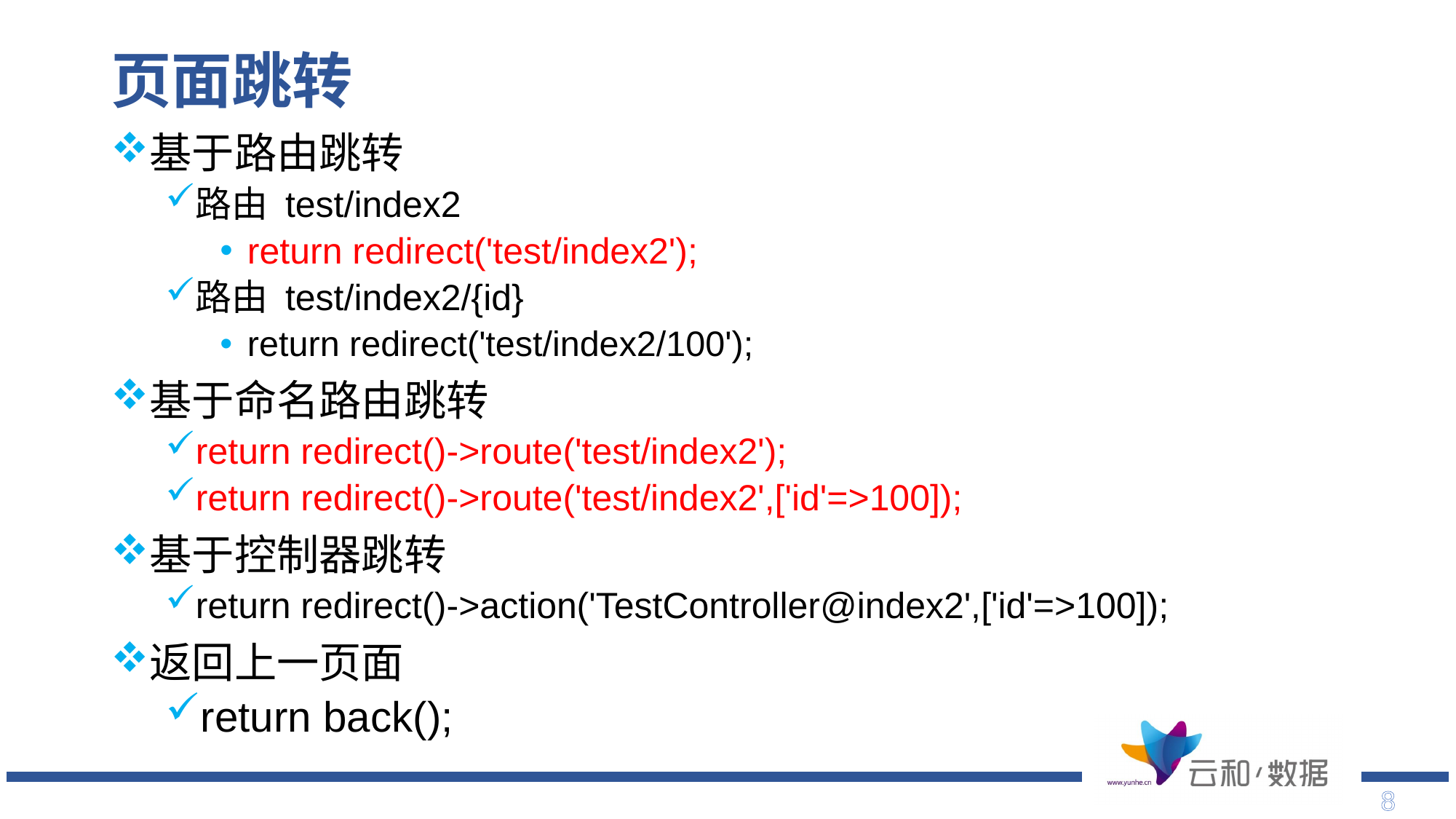

# 页面跳转
基于路由跳转
路由 test/index2
return redirect('test/index2');
路由 test/index2/{id}
return redirect('test/index2/100');
基于命名路由跳转
return redirect()->route('test/index2');
return redirect()->route('test/index2',['id'=>100]);
基于控制器跳转
return redirect()->action('TestController@index2',['id'=>100]);
返回上一页面
return back();